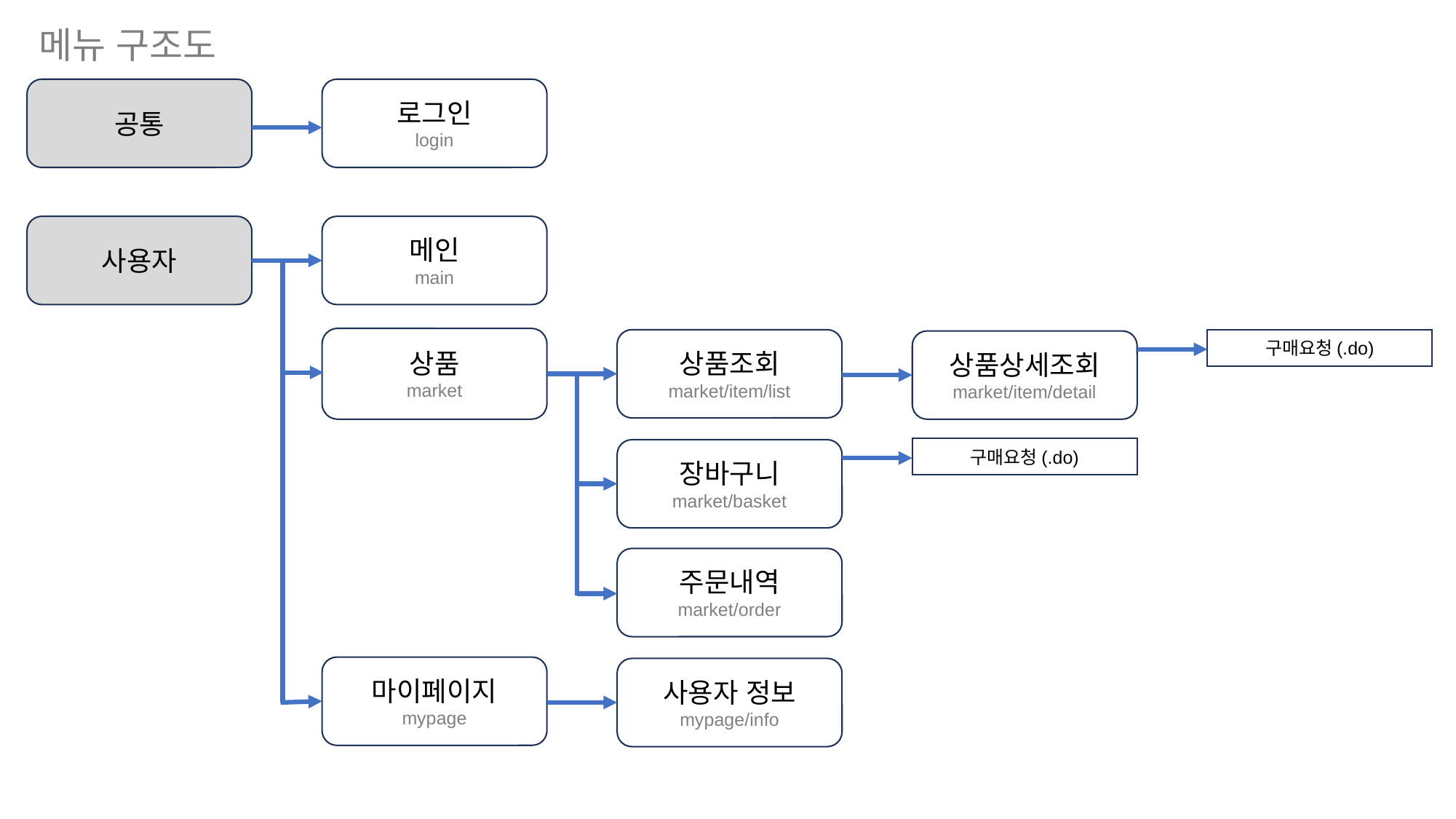

메뉴 구조도
공통
로그인
login
사용자
메인
main
상품
market
상품조회
market/item/list
구매요청(.do)
상품상세조회
market/item/detail
구매요청(.do)
장바구니
market/basket
주문내역
market/order
마이페이지
mypage
사용자 정보
mypage/info